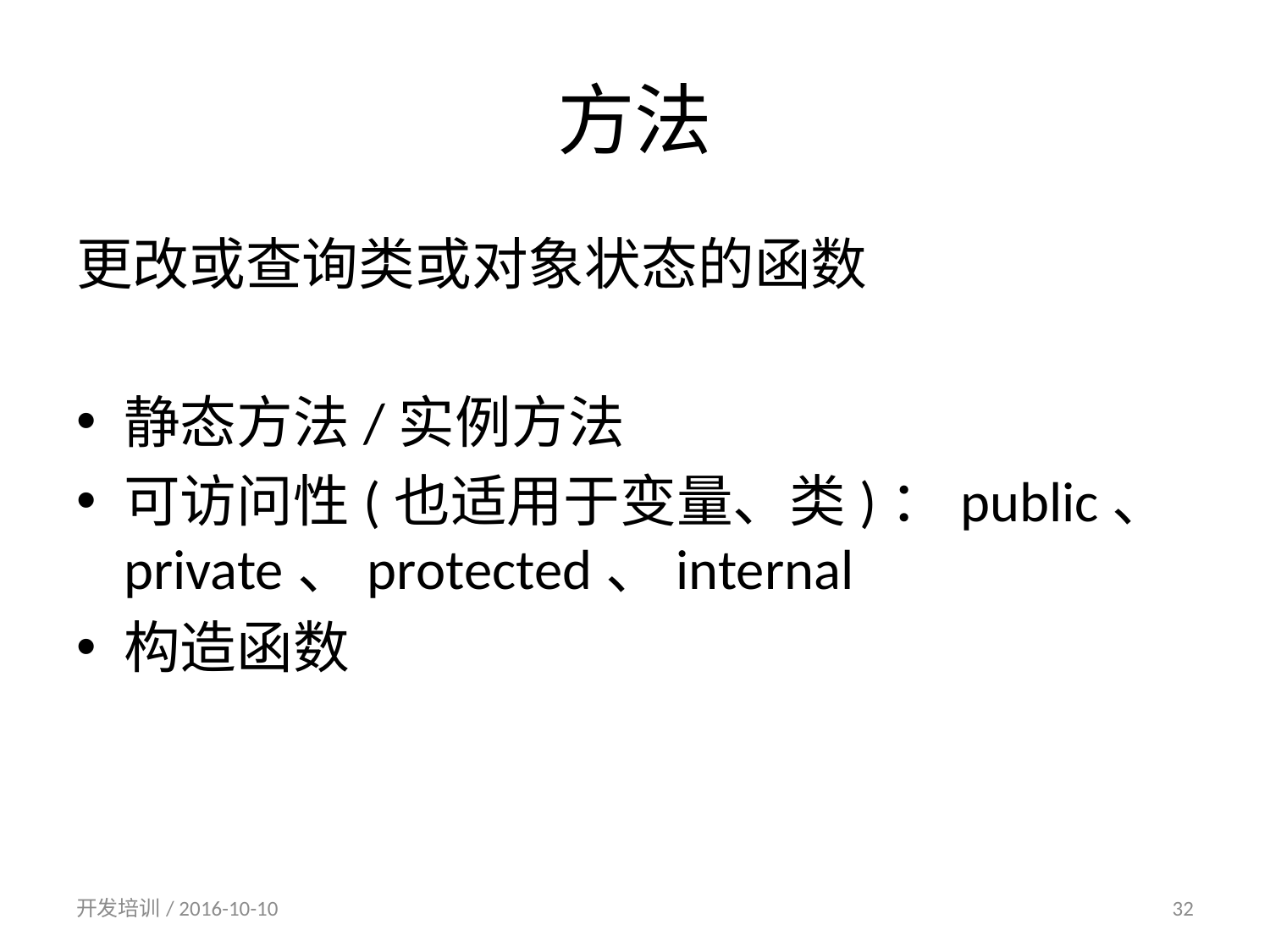

# 方法
更改或查询类或对象状态的函数

静态方法/实例方法
可访问性(也适用于变量、类)：public、private、protected、internal
构造函数

开发培训/ 2016-10-10
32